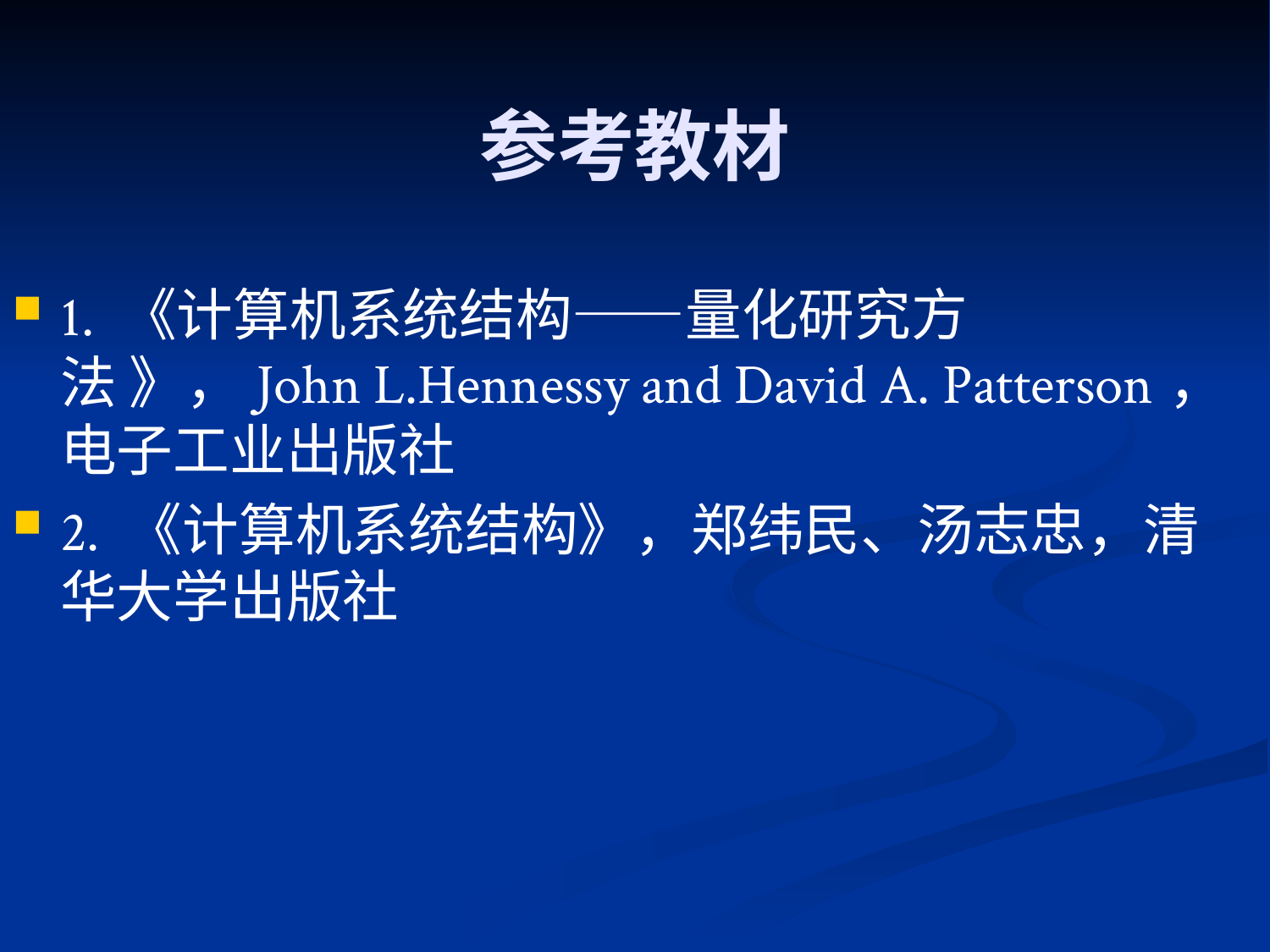

# 参考教材
1. 《计算机系统结构――量化研究方法 》，John L.Hennessy and David A. Patterson， 电子工业出版社
2. 《计算机系统结构》，郑纬民、汤志忠，清华大学出版社
6